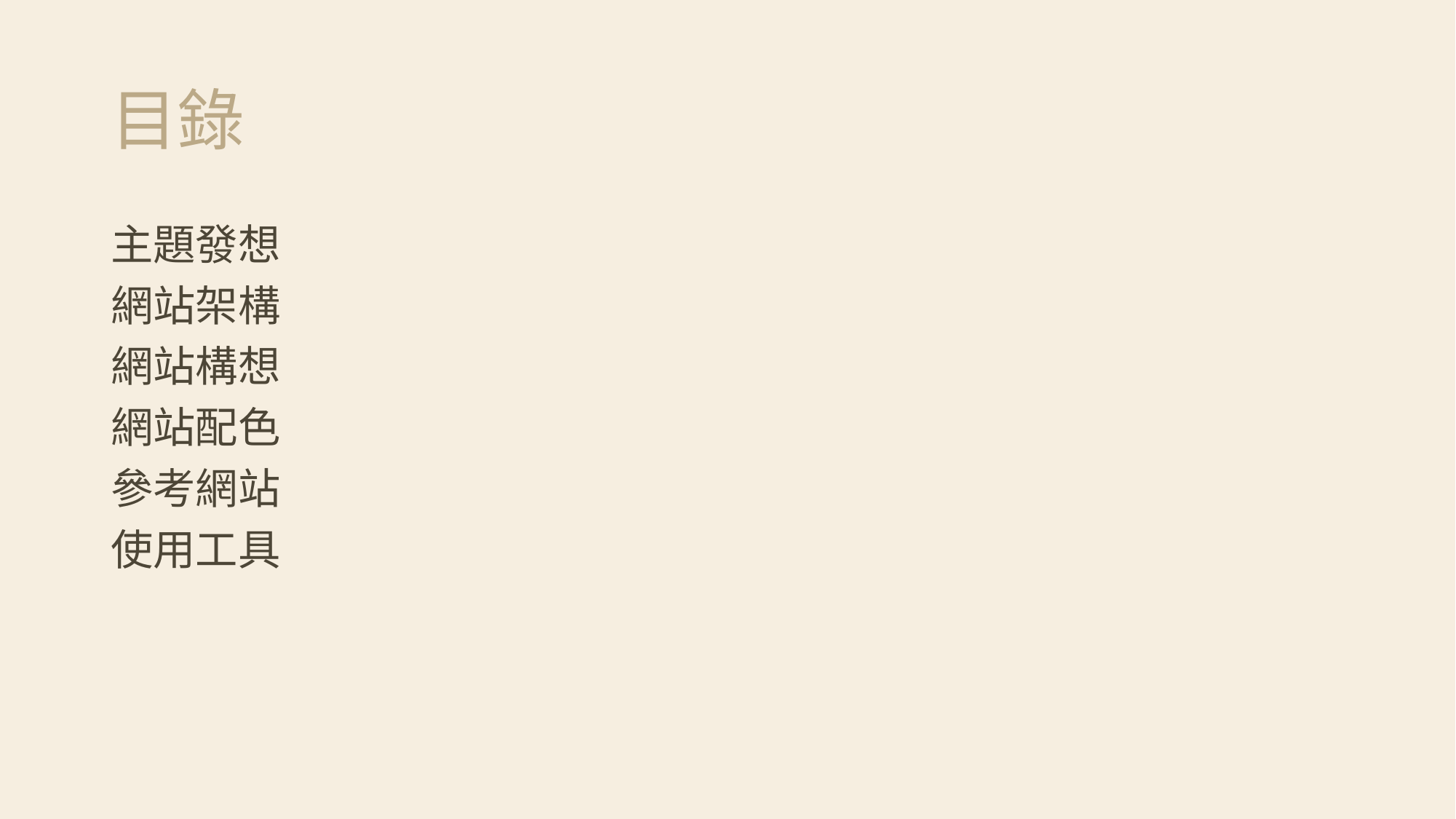

# 目錄
主題發想
網站架構
網站構想
網站配⾊
參考網站
使用工具